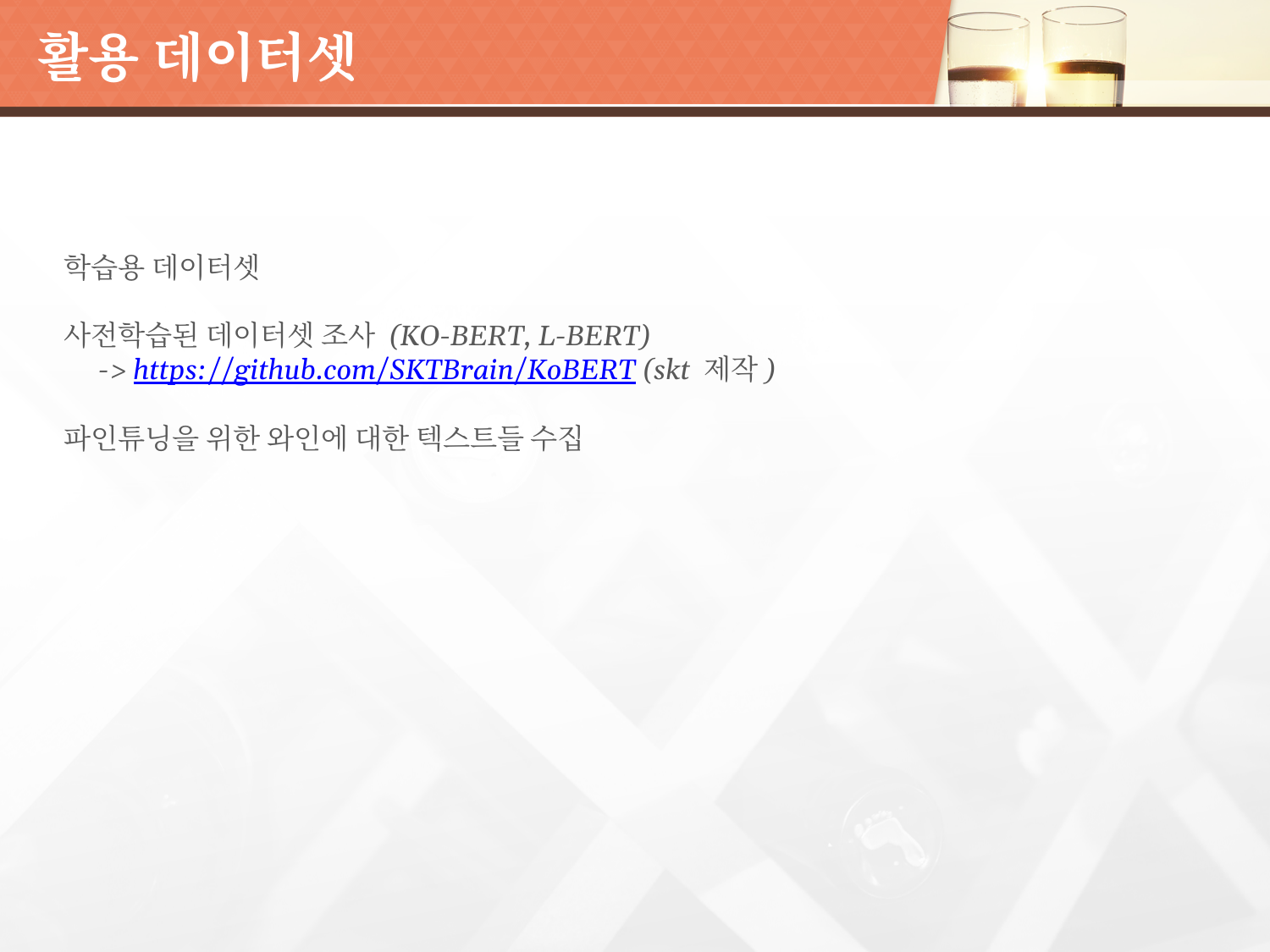

# 활용 데이터셋
학습용 데이터셋

사전학습된 데이터셋 조사 (KO-BERT, L-BERT)
     -> https://github.com/SKTBrain/KoBERT (skt 제작)

파인튜닝을 위한 와인에 대한 텍스트들 수집